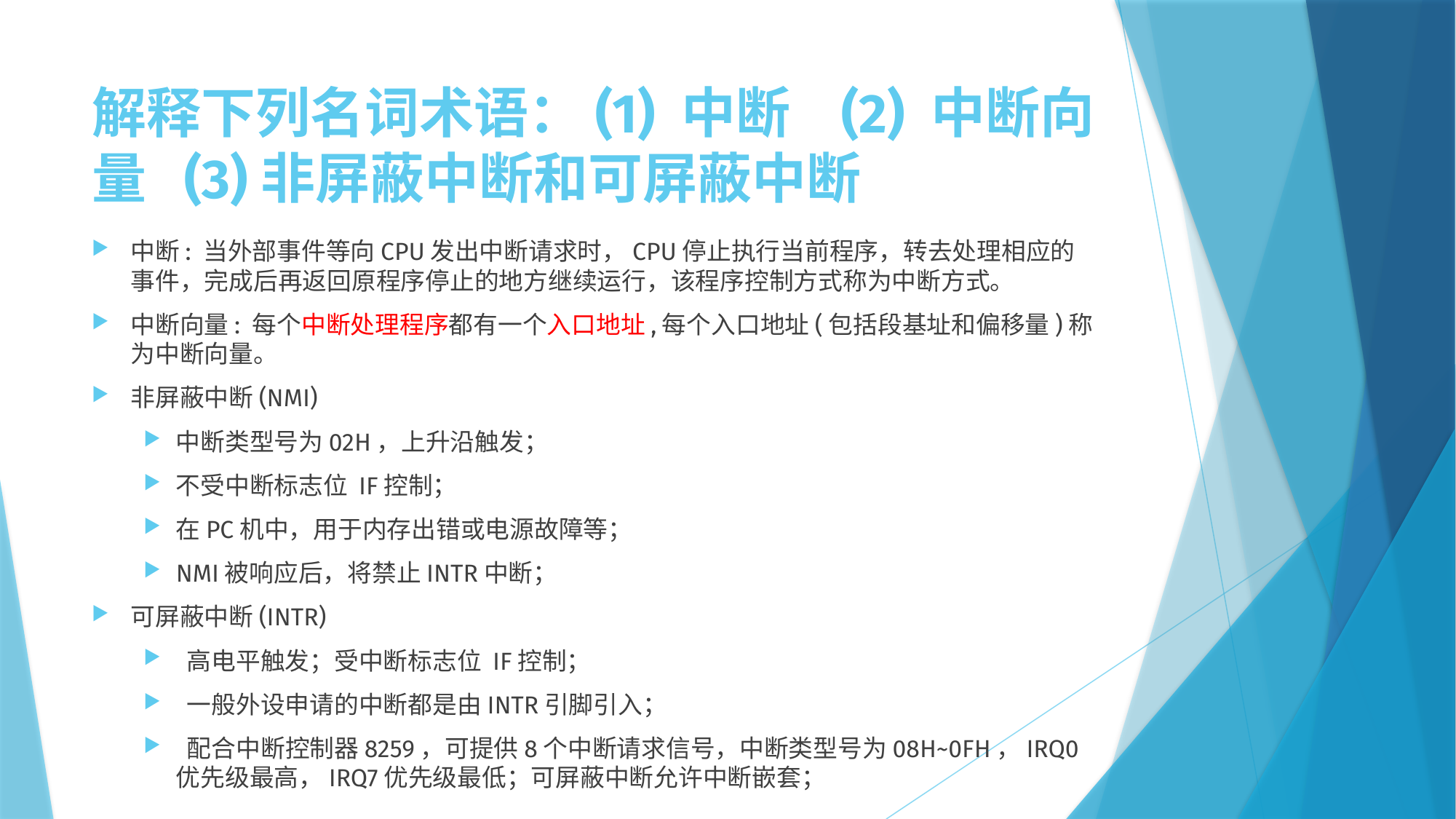

# 解释下列名词术语：(1) 中断   (2) 中断向量  (3)非屏蔽中断和可屏蔽中断
中断: 当外部事件等向CPU发出中断请求时，CPU停止执行当前程序，转去处理相应的事件，完成后再返回原程序停止的地方继续运行，该程序控制方式称为中断方式。
中断向量: 每个中断处理程序都有一个入口地址,每个入口地址(包括段基址和偏移量)称为中断向量。
非屏蔽中断(NMI)
中断类型号为02H，上升沿触发；
不受中断标志位 IF控制；
在PC机中，用于内存出错或电源故障等；
NMI被响应后，将禁止INTR中断；
可屏蔽中断(INTR)
 高电平触发；受中断标志位 IF控制；
 一般外设申请的中断都是由INTR引脚引入；
 配合中断控制器8259，可提供8个中断请求信号，中断类型号为08H~0FH，IRQ0优先级最高，IRQ7优先级最低；可屏蔽中断允许中断嵌套；